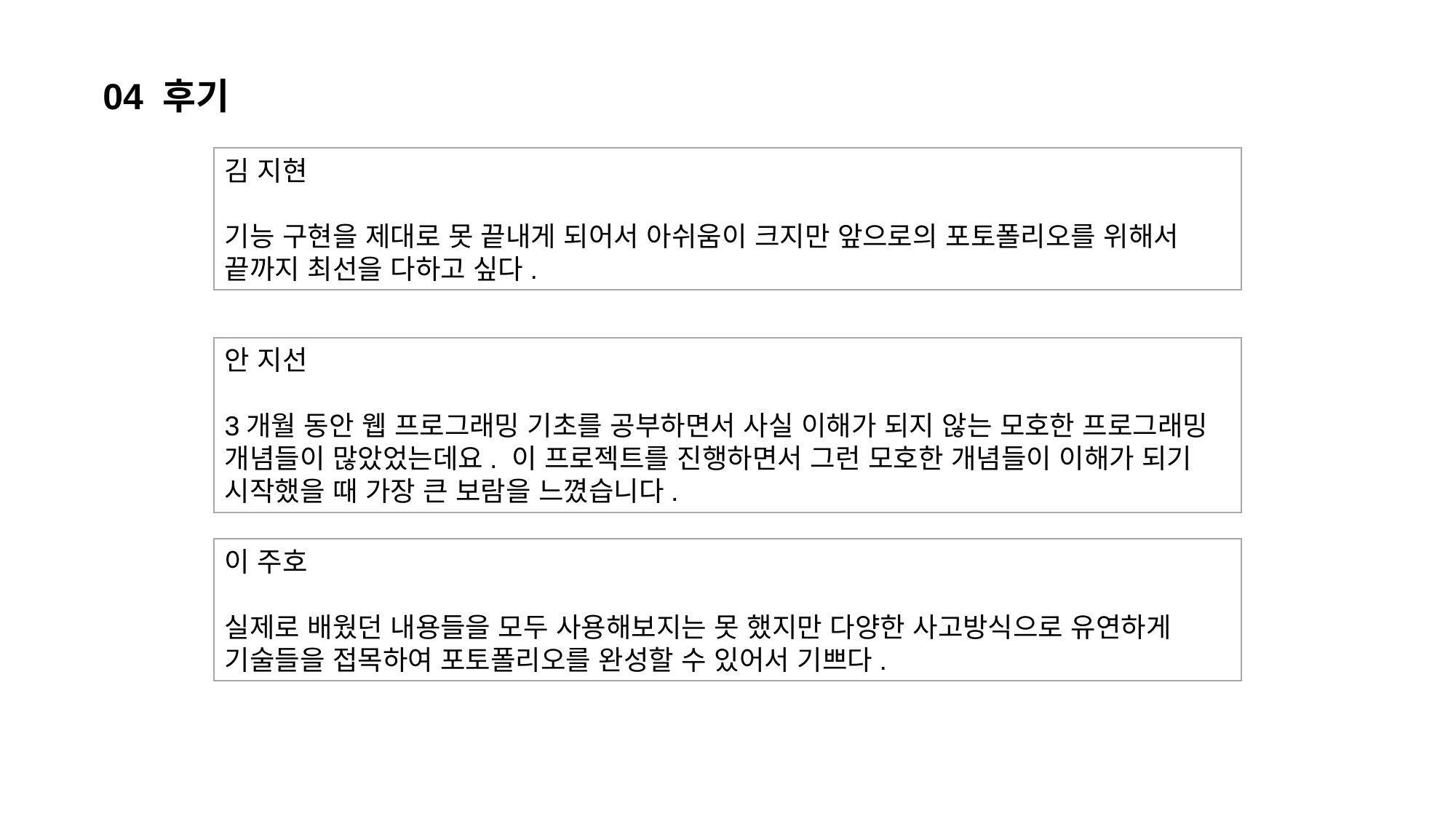

04 후기
김 지현

기능 구현을 제대로 못 끝내게 되어서 아쉬움이 크지만 앞으로의 포토폴리오를 위해서 끝까지 최선을 다하고 싶다.
안 지선

3개월 동안 웹 프로그래밍 기초를 공부하면서 사실 이해가 되지 않는 모호한 프로그래밍 개념들이 많았었는데요. 이 프로젝트를 진행하면서 그런 모호한 개념들이 이해가 되기 시작했을 때 가장 큰 보람을 느꼈습니다.
이 주호

실제로 배웠던 내용들을 모두 사용해보지는 못 했지만 다양한 사고방식으로 유연하게 기술들을 접목하여 포토폴리오를 완성할 수 있어서 기쁘다.